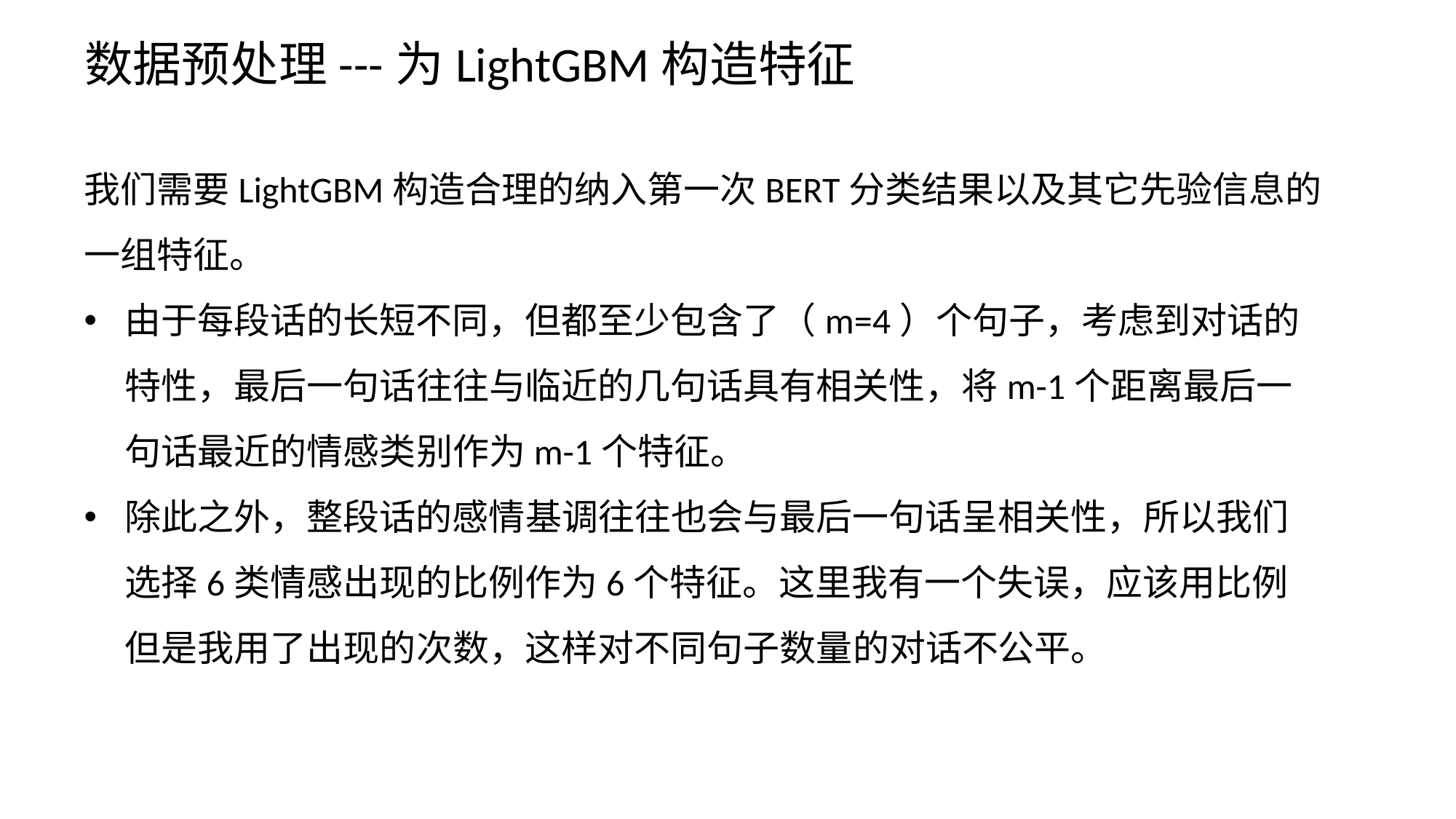

# 数据预处理---为LightGBM构造特征
我们需要LightGBM构造合理的纳入第一次BERT分类结果以及其它先验信息的一组特征。
由于每段话的长短不同，但都至少包含了（m=4）个句子，考虑到对话的特性，最后一句话往往与临近的几句话具有相关性，将m-1个距离最后一句话最近的情感类别作为m-1个特征。
除此之外，整段话的感情基调往往也会与最后一句话呈相关性，所以我们选择6类情感出现的比例作为6个特征。这里我有一个失误，应该用比例但是我用了出现的次数，这样对不同句子数量的对话不公平。